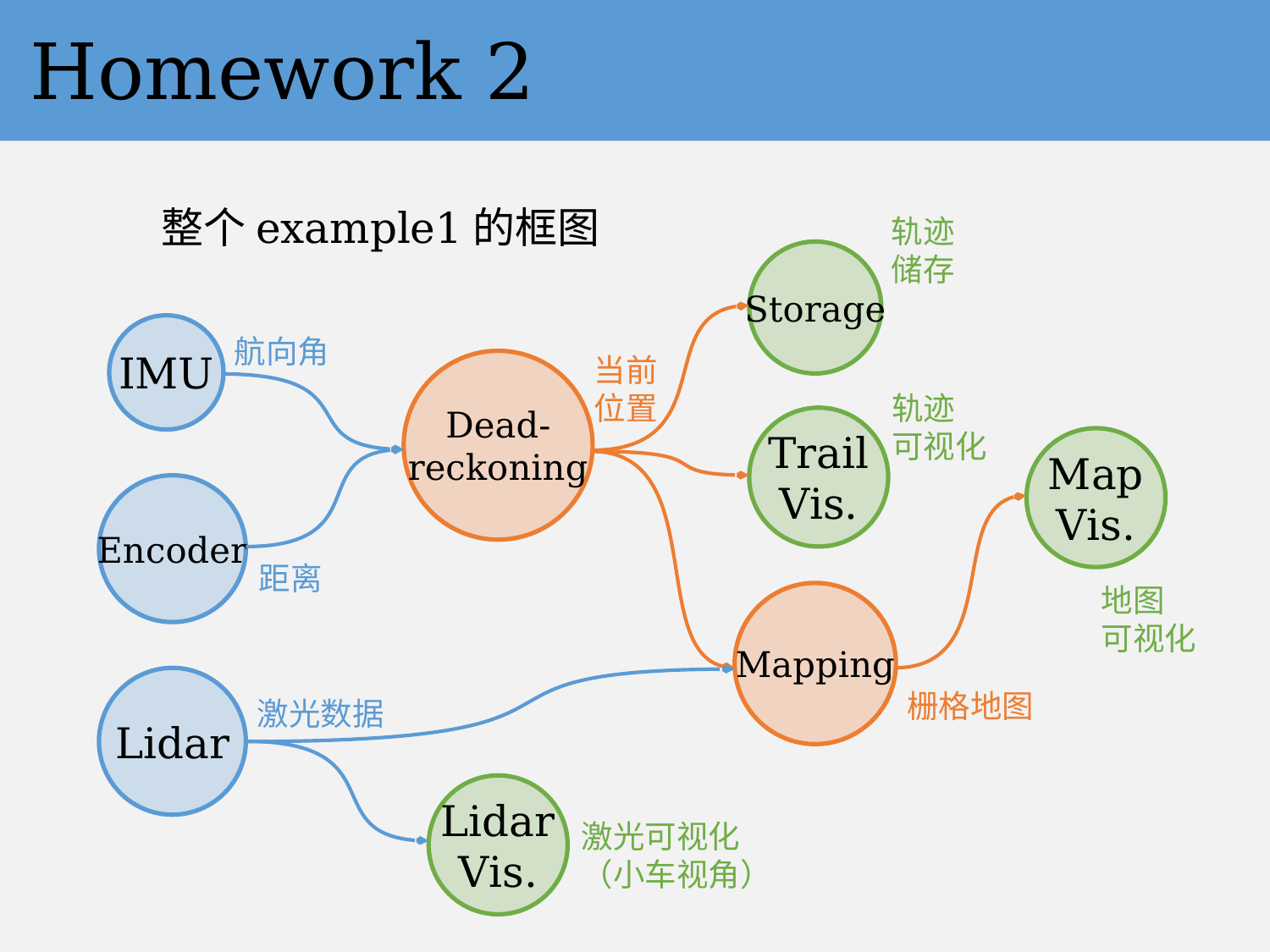

# Homework 2
整个example1的框图
轨迹
储存
Storage

IMU
航向角
当前
位置
Dead-
reckoning

轨迹
可视化
Trail
Vis.
Map
Vis.

Encoder

距离
地图
可视化
Mapping
Lidar

栅格地图
激光数据

Lidar
Vis.
激光可视化
（小车视角）